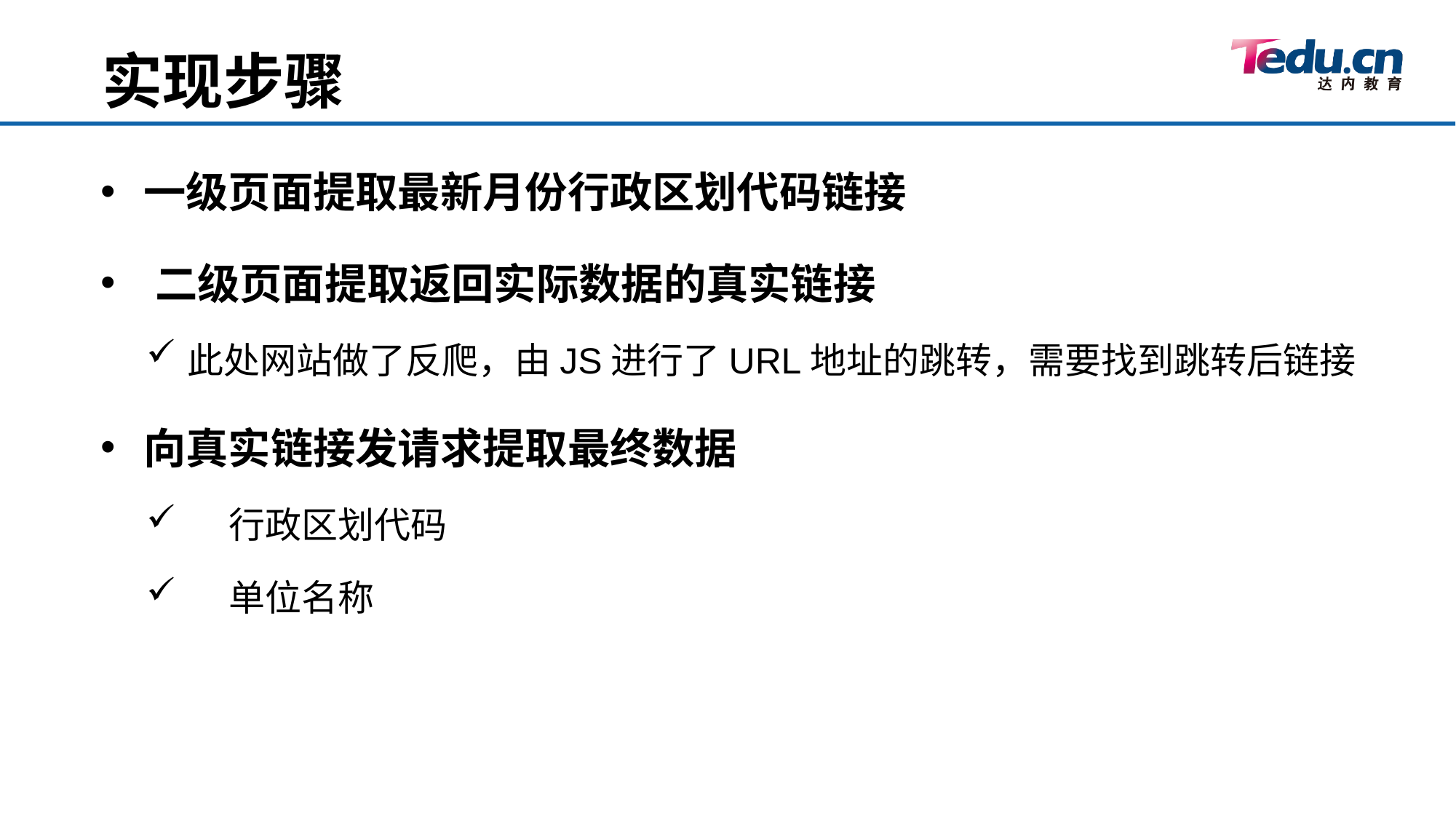

实现步骤
一级页面提取最新月份行政区划代码链接
二级页面提取返回实际数据的真实链接
此处网站做了反爬，由JS进行了URL地址的跳转，需要找到跳转后链接
向真实链接发请求提取最终数据
    行政区划代码
    单位名称